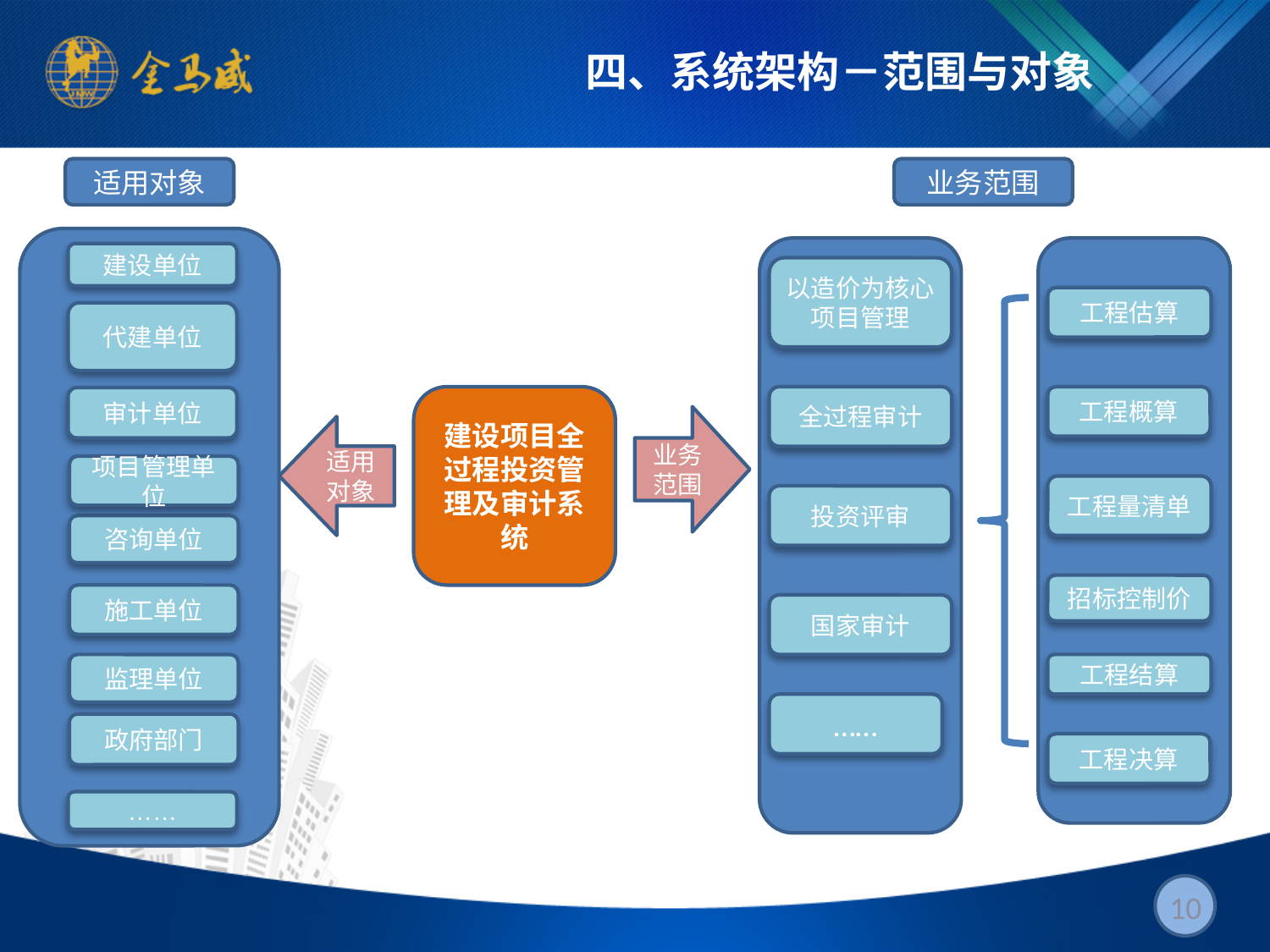

# 四、系统架构－范围与对象
适用对象
业务范围

建设单位
以造价为核心项目管理
工程估算

代建单位

建设项目全过程投资管理及审计系统
全过程审计
工程概算
审计单位
业务范围
适用对象
项目管理单位
工程量清单
投资评审
咨询单位
招标控制价
施工单位
国家审计
监理单位
工程结算
……
政府部门
工程决算
……
10